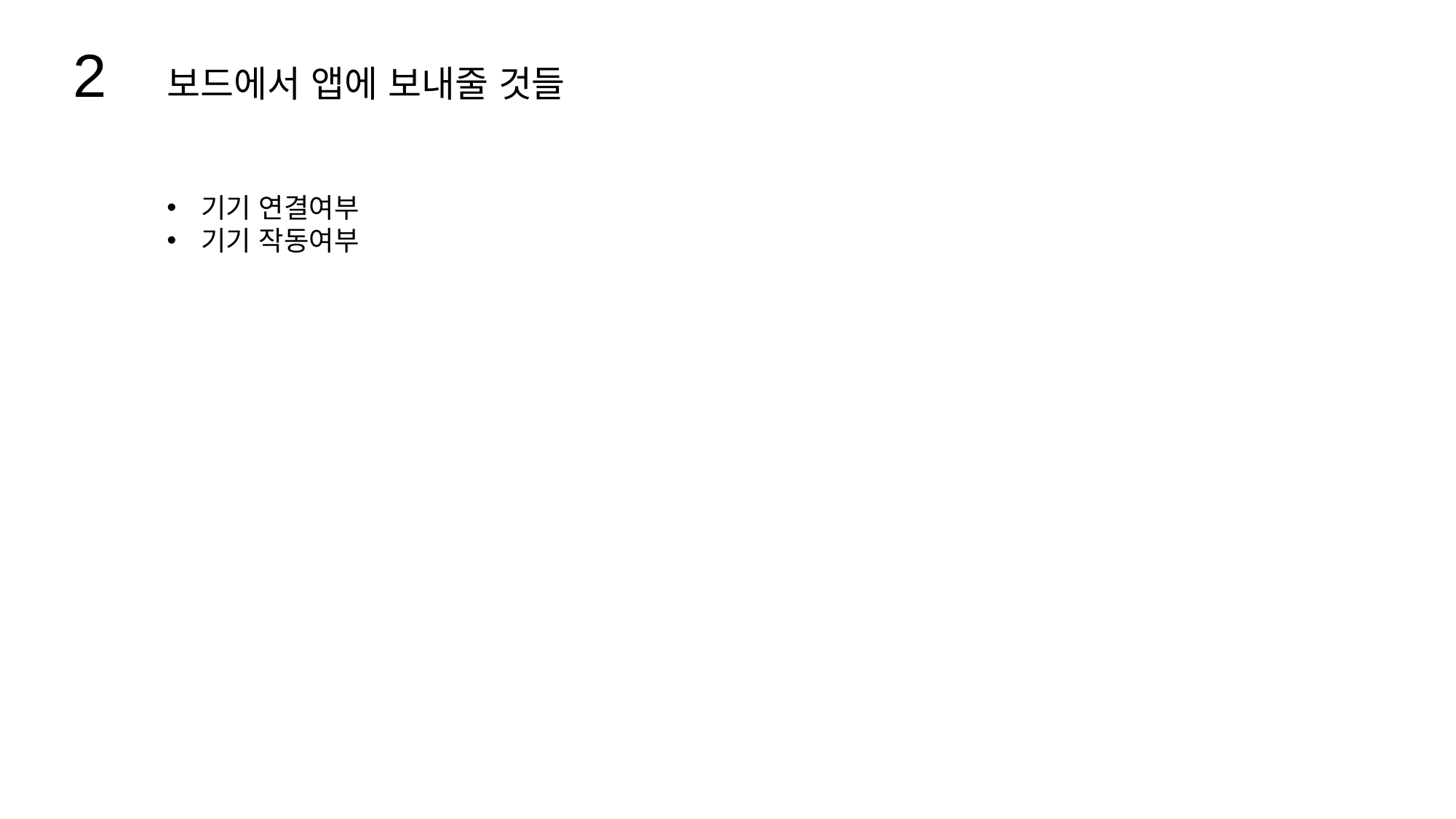

2
보드에서 앱에 보내줄 것들
기기 연결여부
기기 작동여부